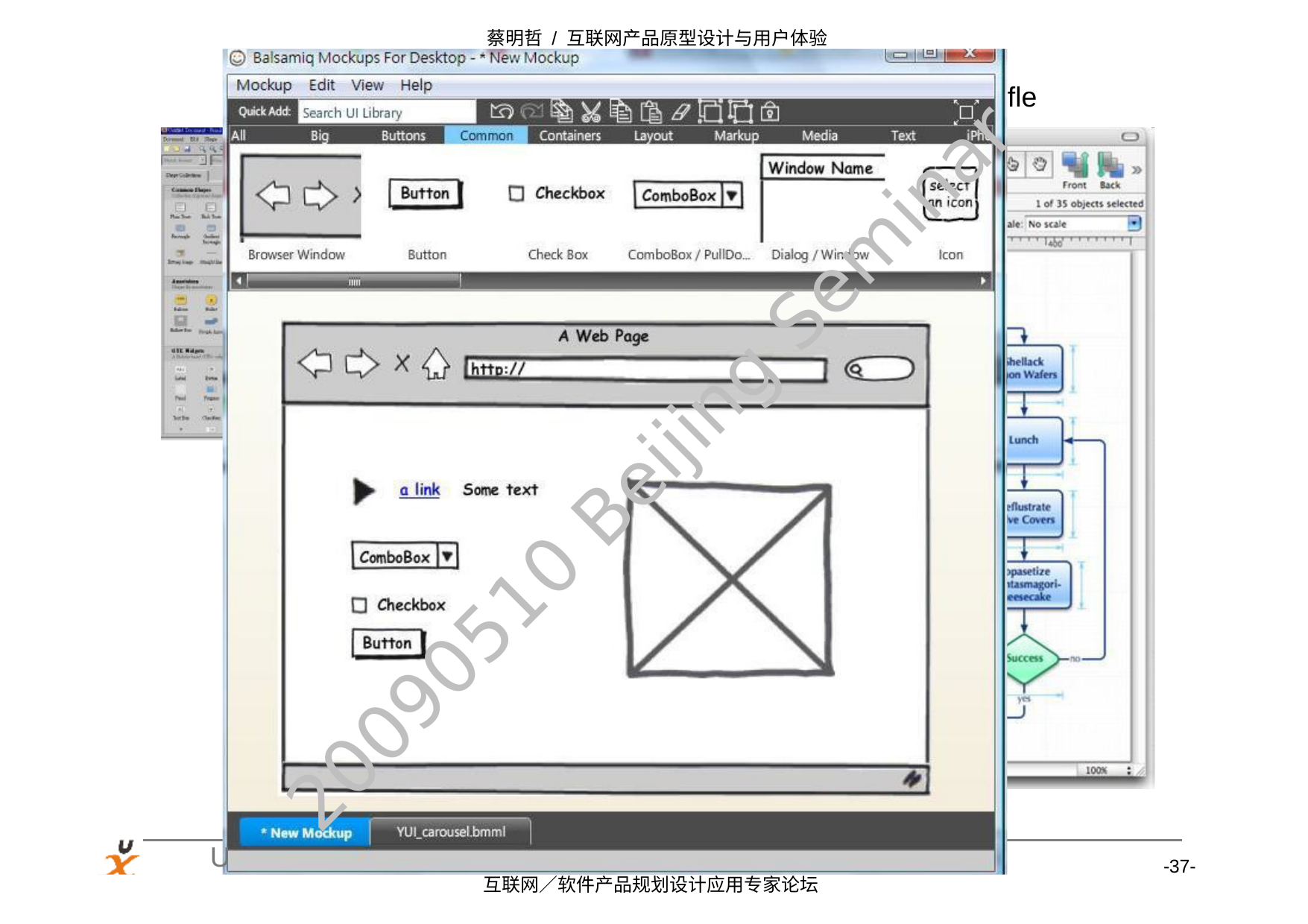

蔡明哲 / 互联网产品原型设计与用户体验

fle

Pencil Project	OmniGraf

Balsamiq Mockup

serXper Web User Experience – Software / Training / Planning

20090510 Beijing Seminar

U
-37-
互联网／软件产品规划设计应用专家论坛